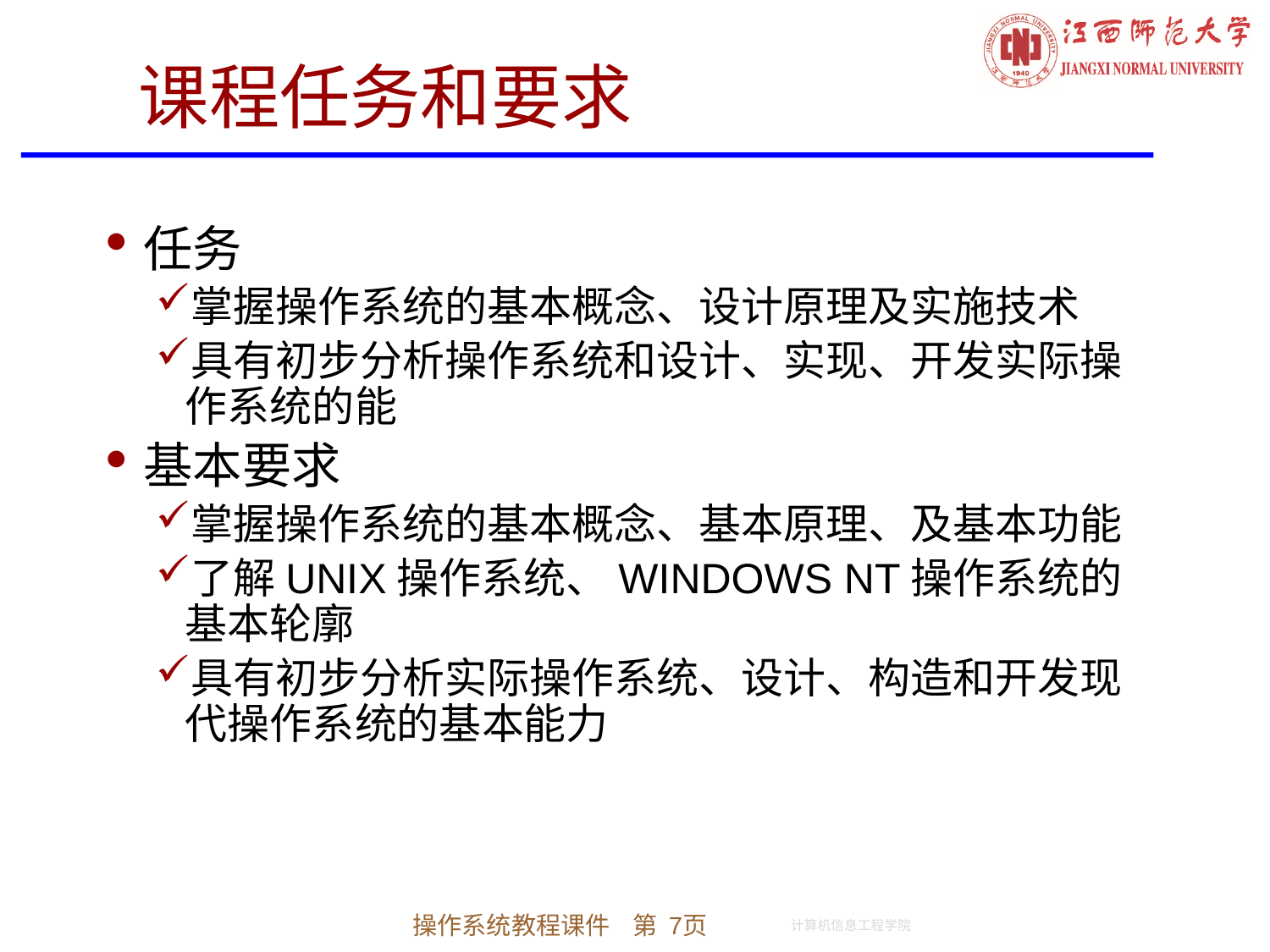

# 课程任务和要求
任务
掌握操作系统的基本概念、设计原理及实施技术
具有初步分析操作系统和设计、实现、开发实际操作系统的能
基本要求
掌握操作系统的基本概念、基本原理、及基本功能
了解UNIX操作系统、WINDOWS NT操作系统的基本轮廓
具有初步分析实际操作系统、设计、构造和开发现代操作系统的基本能力
操作系统教程课件    第 7页